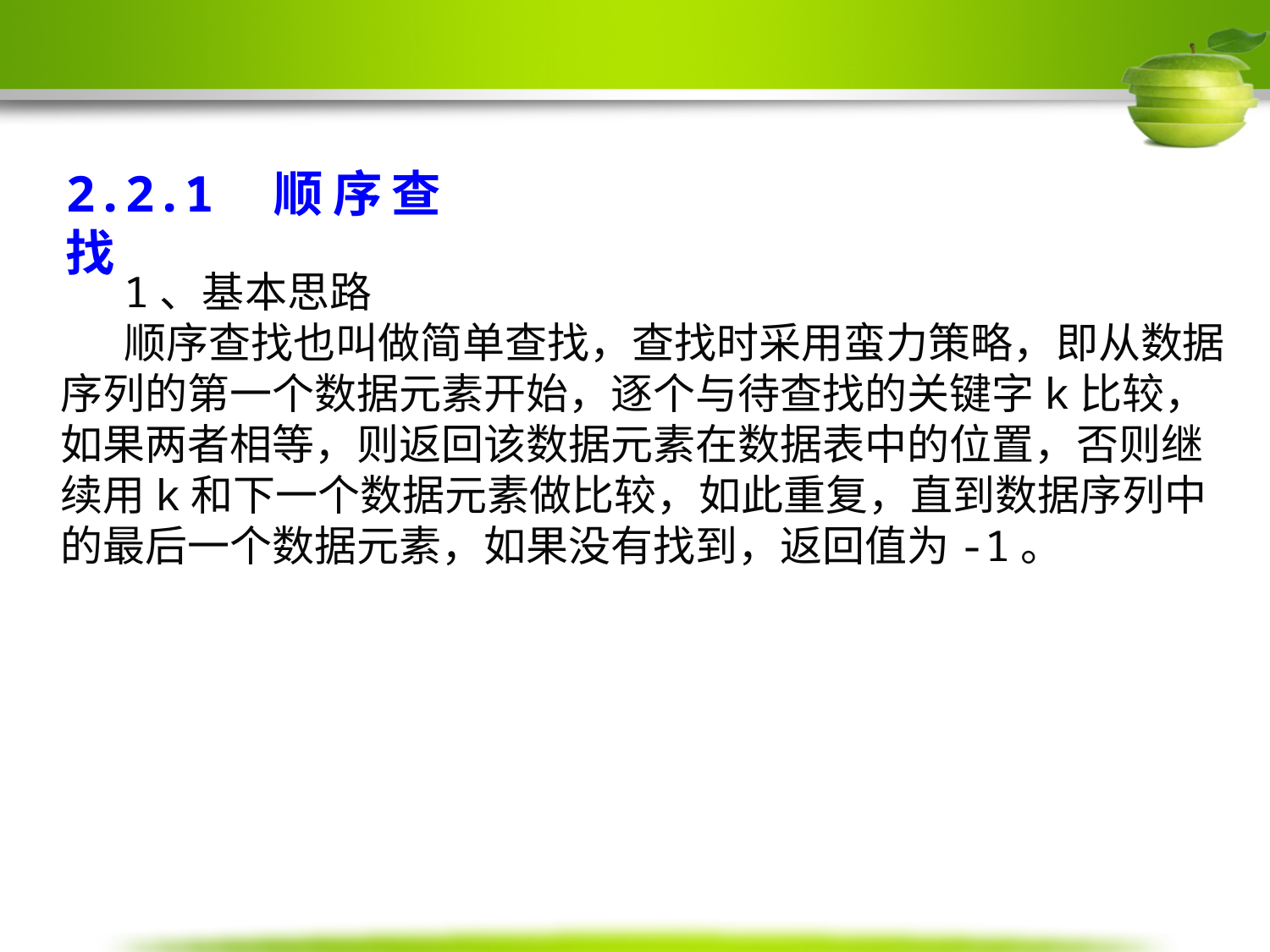

2.2.1 顺序查找
1、基本思路
顺序查找也叫做简单查找，查找时采用蛮力策略，即从数据序列的第一个数据元素开始，逐个与待查找的关键字k比较，如果两者相等，则返回该数据元素在数据表中的位置，否则继续用k和下一个数据元素做比较，如此重复，直到数据序列中的最后一个数据元素，如果没有找到，返回值为-1。